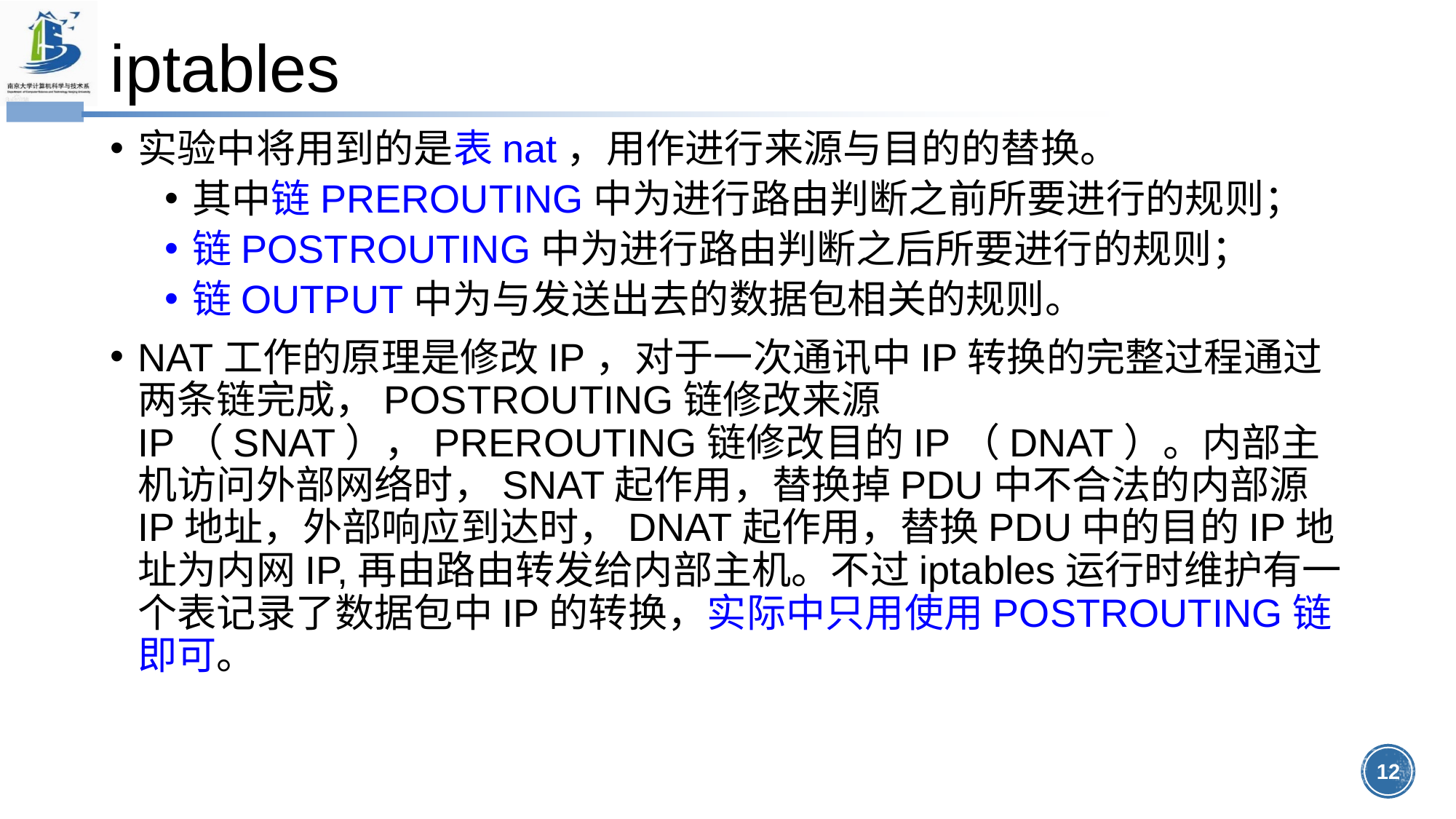

# iptables
实验中将用到的是表nat，用作进行来源与目的的替换。
其中链PREROUTING中为进行路由判断之前所要进行的规则；
链POSTROUTING中为进行路由判断之后所要进行的规则；
链OUTPUT中为与发送出去的数据包相关的规则。
NAT工作的原理是修改IP，对于一次通讯中IP转换的完整过程通过两条链完成，POSTROUTING链修改来源IP（SNAT），PREROUTING链修改目的IP（DNAT）。内部主机访问外部网络时，SNAT起作用，替换掉PDU中不合法的内部源IP地址，外部响应到达时，DNAT起作用，替换PDU中的目的IP地址为内网IP,再由路由转发给内部主机。不过iptables运行时维护有一个表记录了数据包中IP的转换，实际中只用使用POSTROUTING链即可。
12